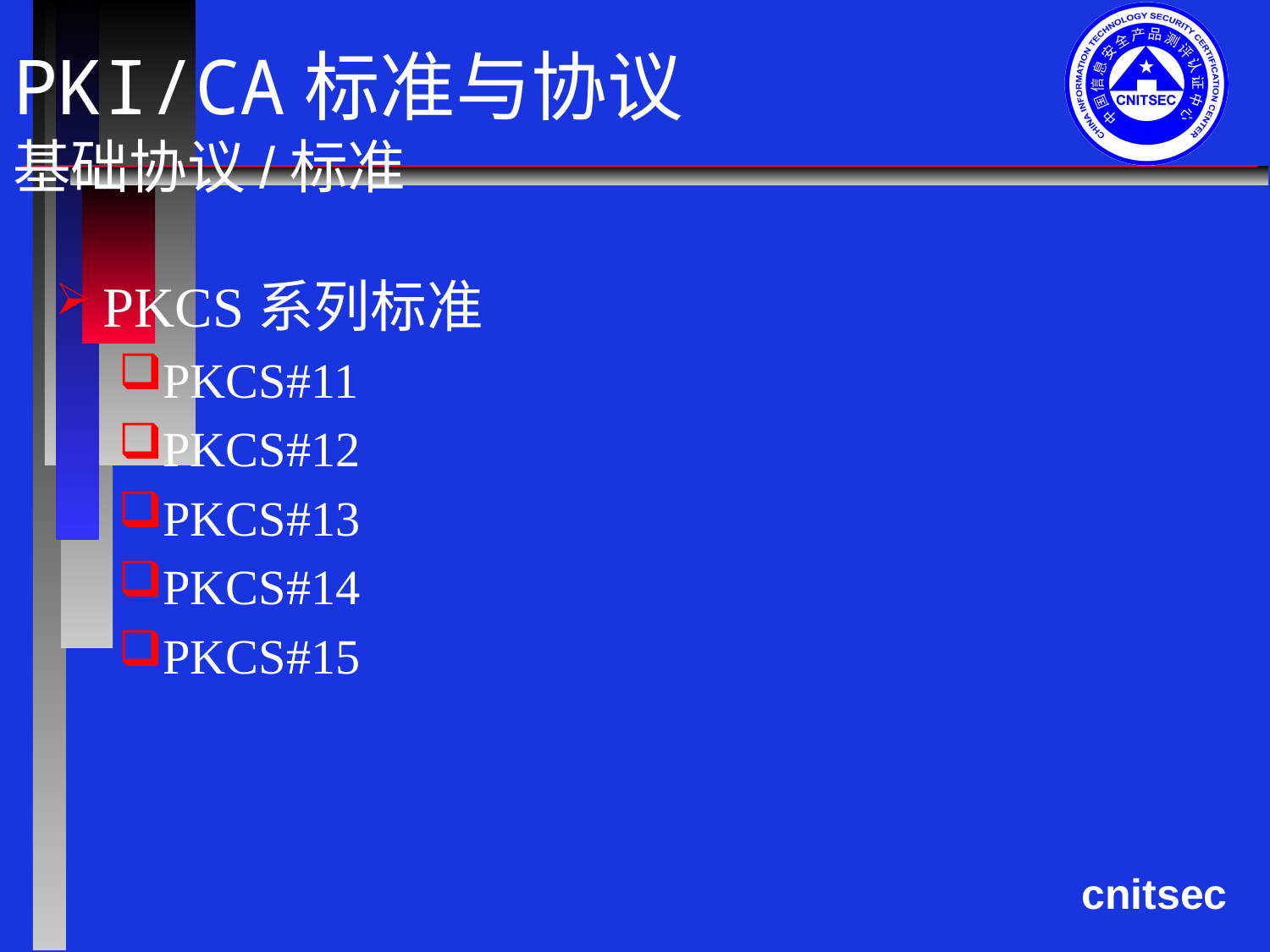

# PKI/CA标准与协议 基础协议/标准
PKCS系列标准
PKCS#11
PKCS#12
PKCS#13
PKCS#14
PKCS#15